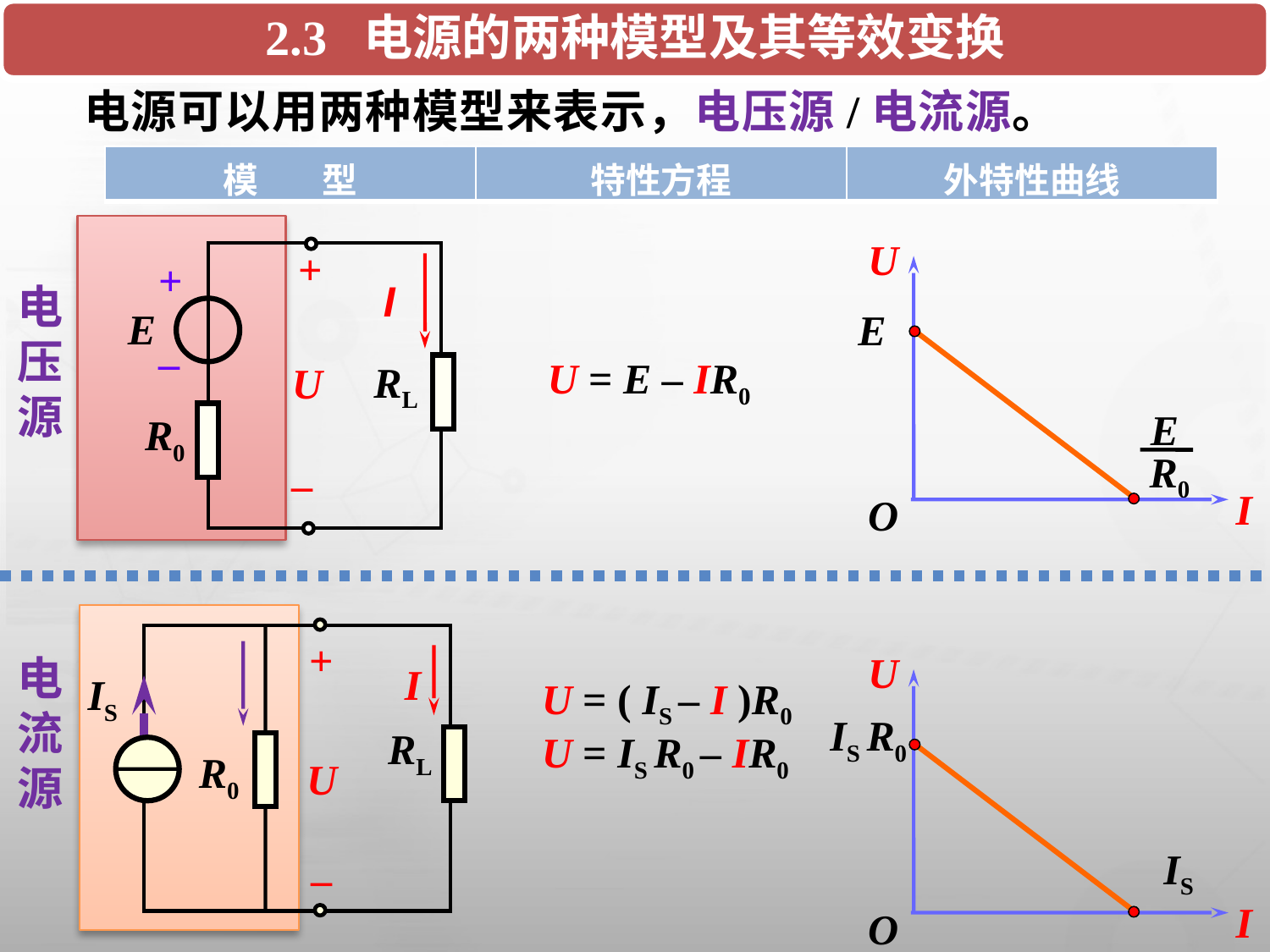

2.3  电源的两种模型及其等效变换
电源可以用两种模型来表示，电压源/电流源。
| 模 型 | 特性方程 | 外特性曲线 |
| --- | --- | --- |

+

+
I
E

_
U
RL

R0

_

U

I
O

电压源
E
U = E – IR0
E
 R0

+

I
IS

RL

R0
U

–

U

I
O

电流源
U = ( IS – I )R0
IS R0
U = IS R0 – IR0
IS